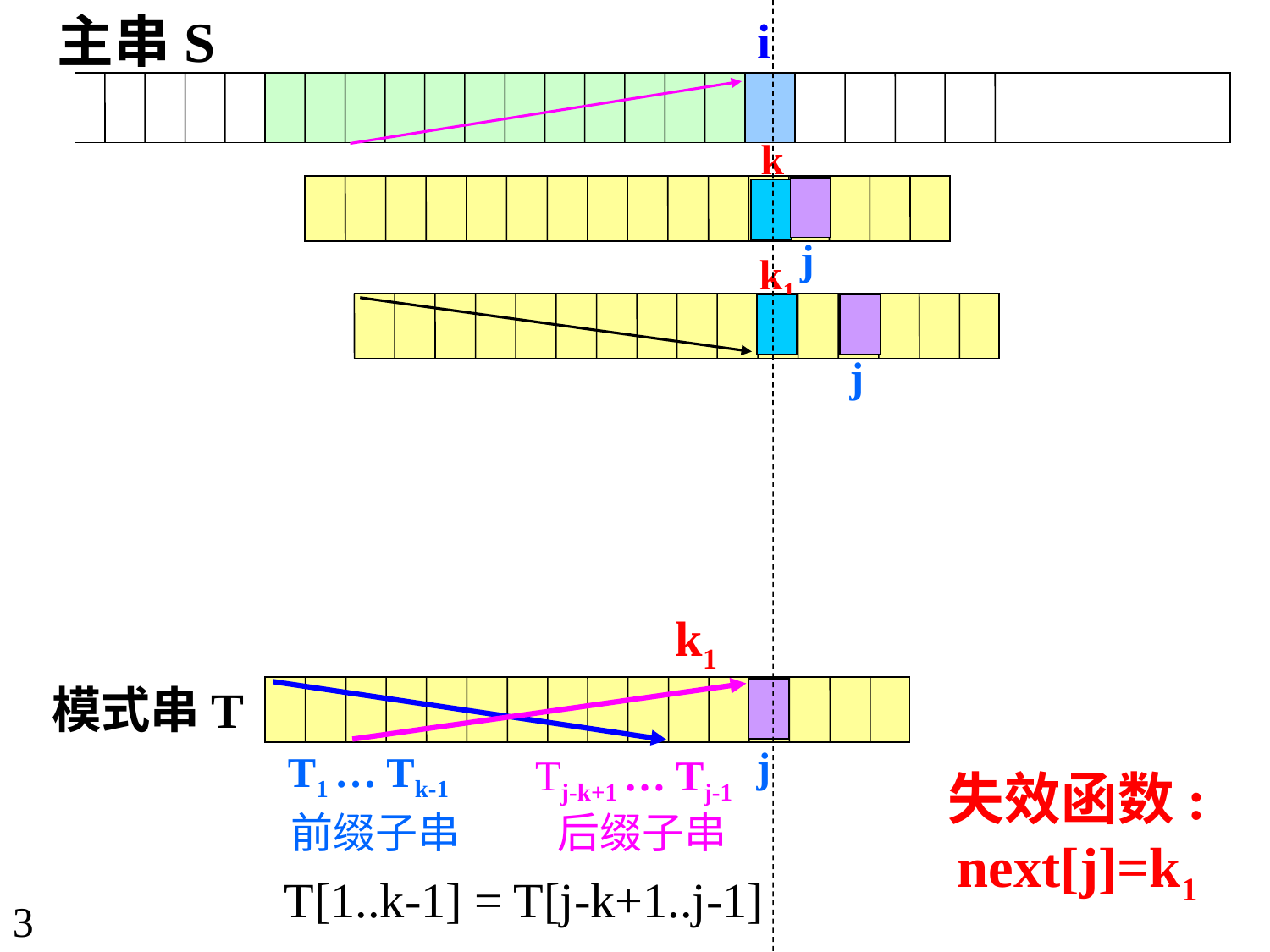

主串S

i

k

j

k1

j

k1
模式串T

j
 T1 … Tk-1
Tj-k+1 … Tj-1
失效函数:
next[j]=k1
 前缀子串
 后缀子串
T[1..k-1] = T[j-k+1..j-1]
3